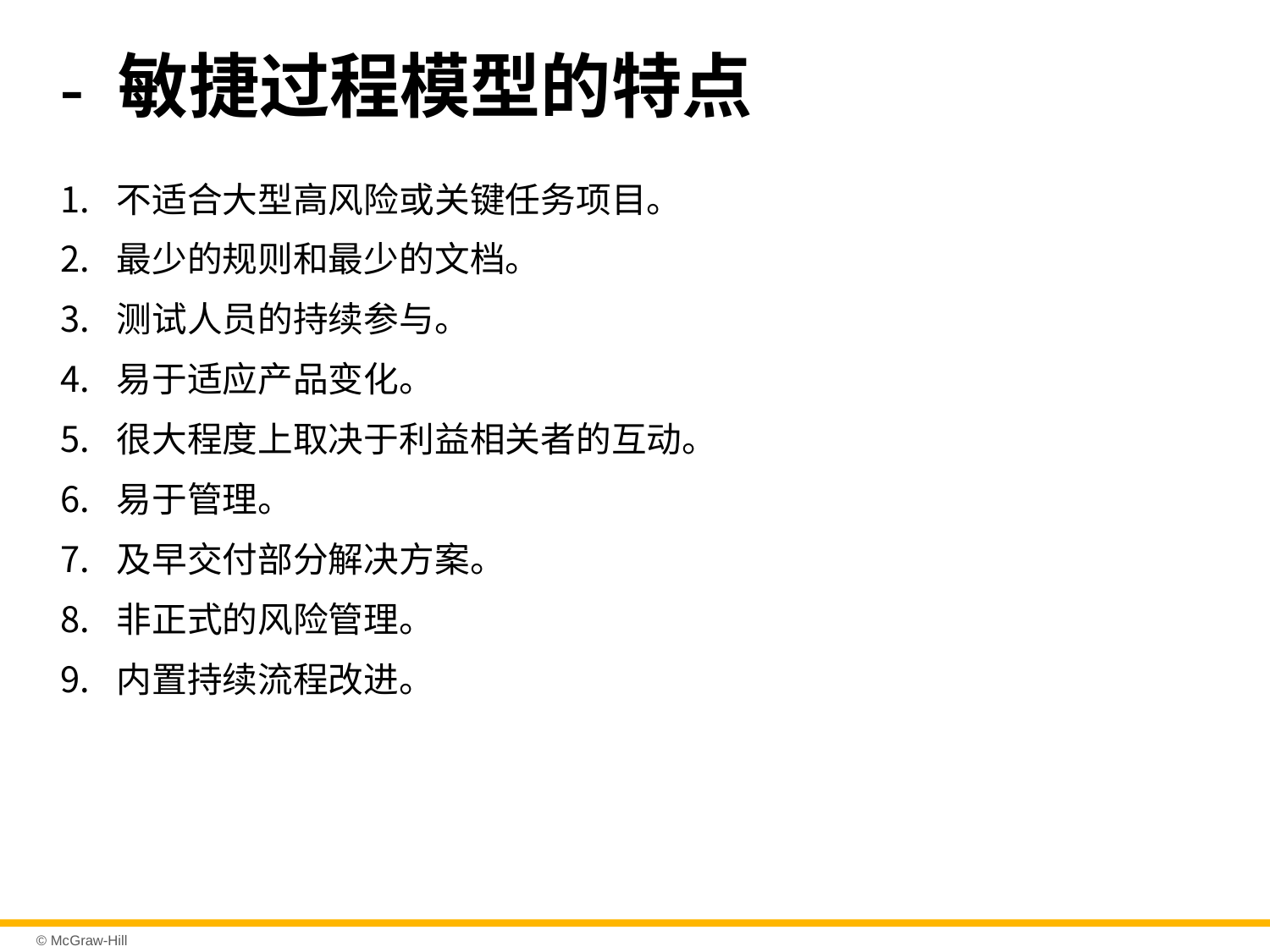

# - 敏捷过程模型的特点
不适合大型高风险或关键任务项目。
最少的规则和最少的文档。
测试人员的持续参与。
易于适应产品变化。
很大程度上取决于利益相关者的互动。
易于管理。
及早交付部分解决方案。
非正式的风险管理。
内置持续流程改进。
5